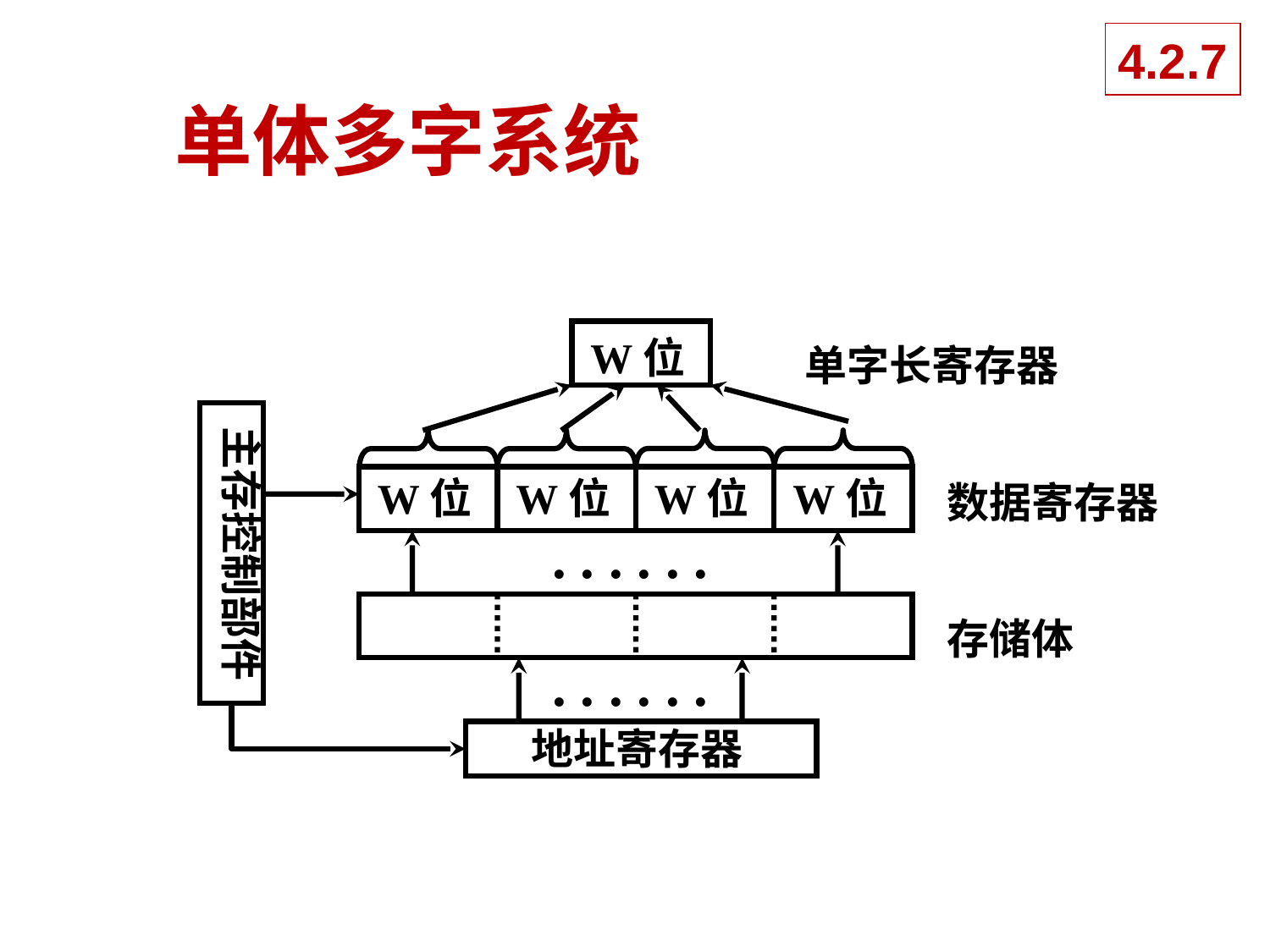

4.2.7
# 单体多字系统

W位
单字长寄存器

主存控制部件
W位
W位
W位
W位

数据寄存器

. . . . . .

存储体
. . . . . .

地址寄存器